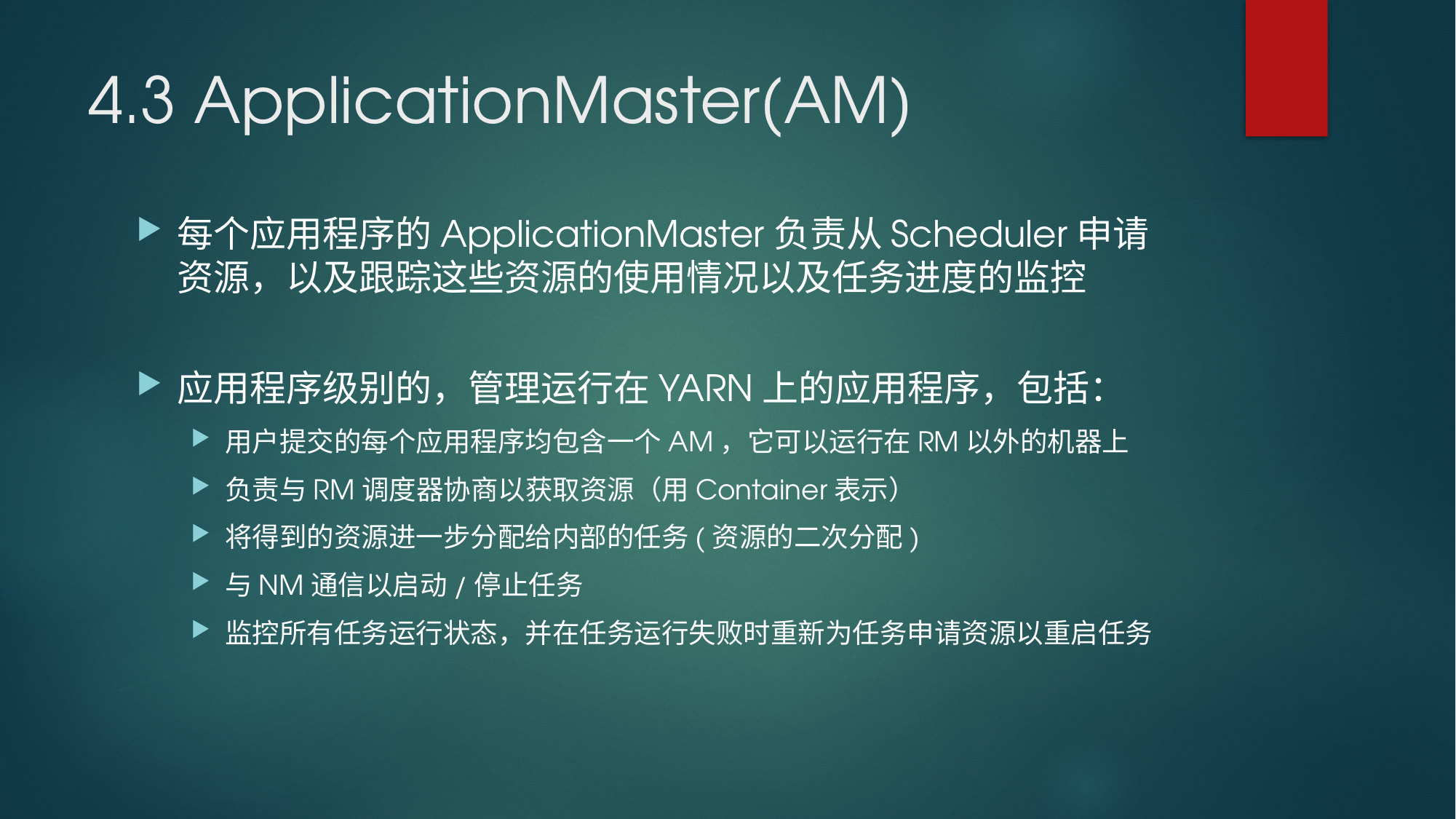

# 4.3 ApplicationMaster(AM)

每个应用程序的ApplicationMaster负责从Scheduler申请资源，以及跟踪这些资源的使用情况以及任务进度的监控

应用程序级别的，管理运行在YARN上的应用程序，包括：
用户提交的每个应用程序均包含一个AM，它可以运行在RM以外的机器上
负责与RM调度器协商以获取资源（用Container表示）
将得到的资源进一步分配给内部的任务(资源的二次分配)
与NM通信以启动/停止任务
监控所有任务运行状态，并在任务运行失败时重新为任务申请资源以重启任务